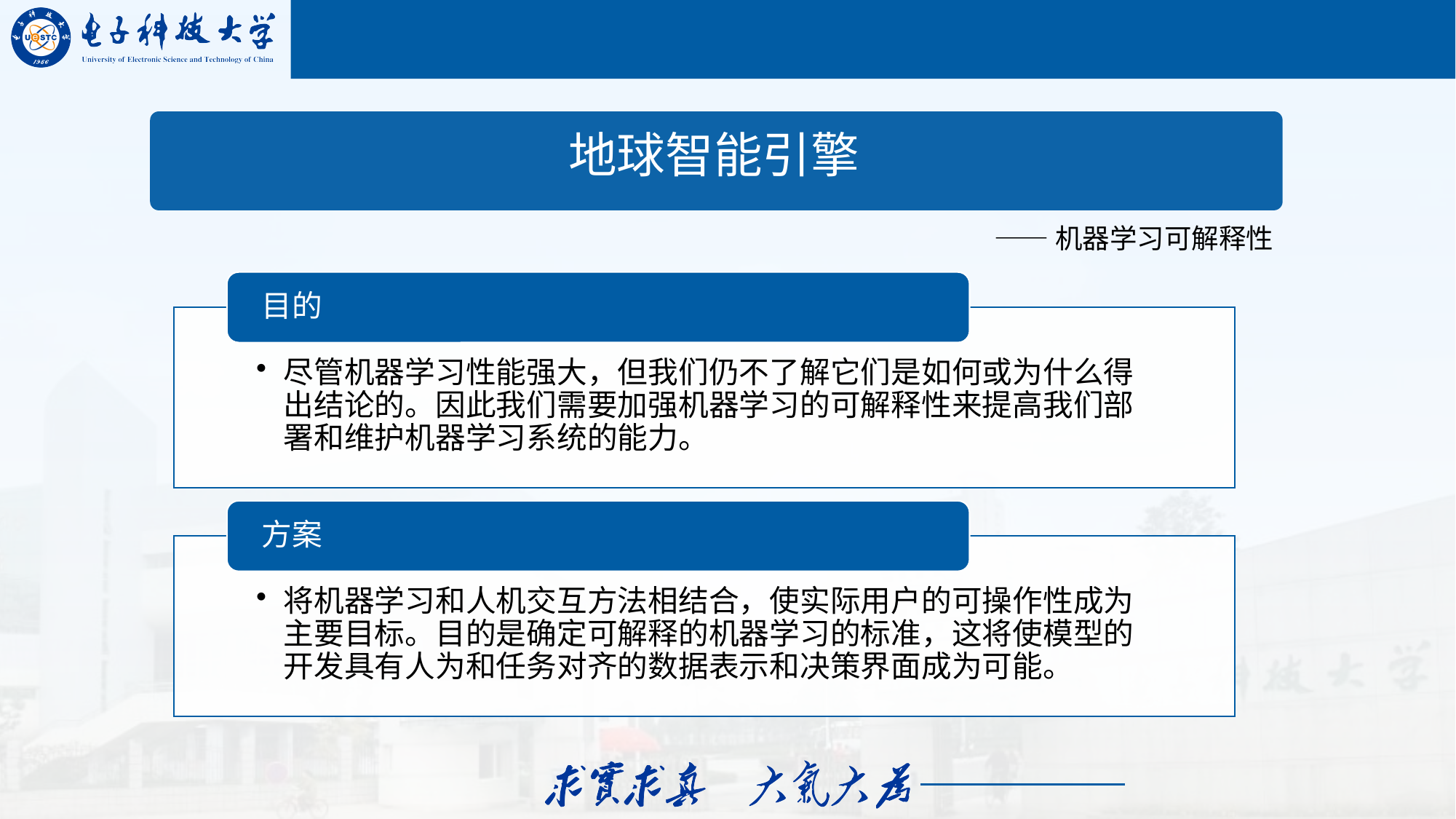

地球智能引擎
——机器学习可解释性
尽管机器学习性能强大，但我们仍不了解它们是如何或为什么得出结论的。因此我们需要加强机器学习的可解释性来提高我们部署和维护机器学习系统的能力。
目的
将机器学习和人机交互方法相结合，使实际用户的可操作性成为主要目标。目的是确定可解释的机器学习的标准，这将使模型的开发具有人为和任务对齐的数据表示和决策界面成为可能。
方案